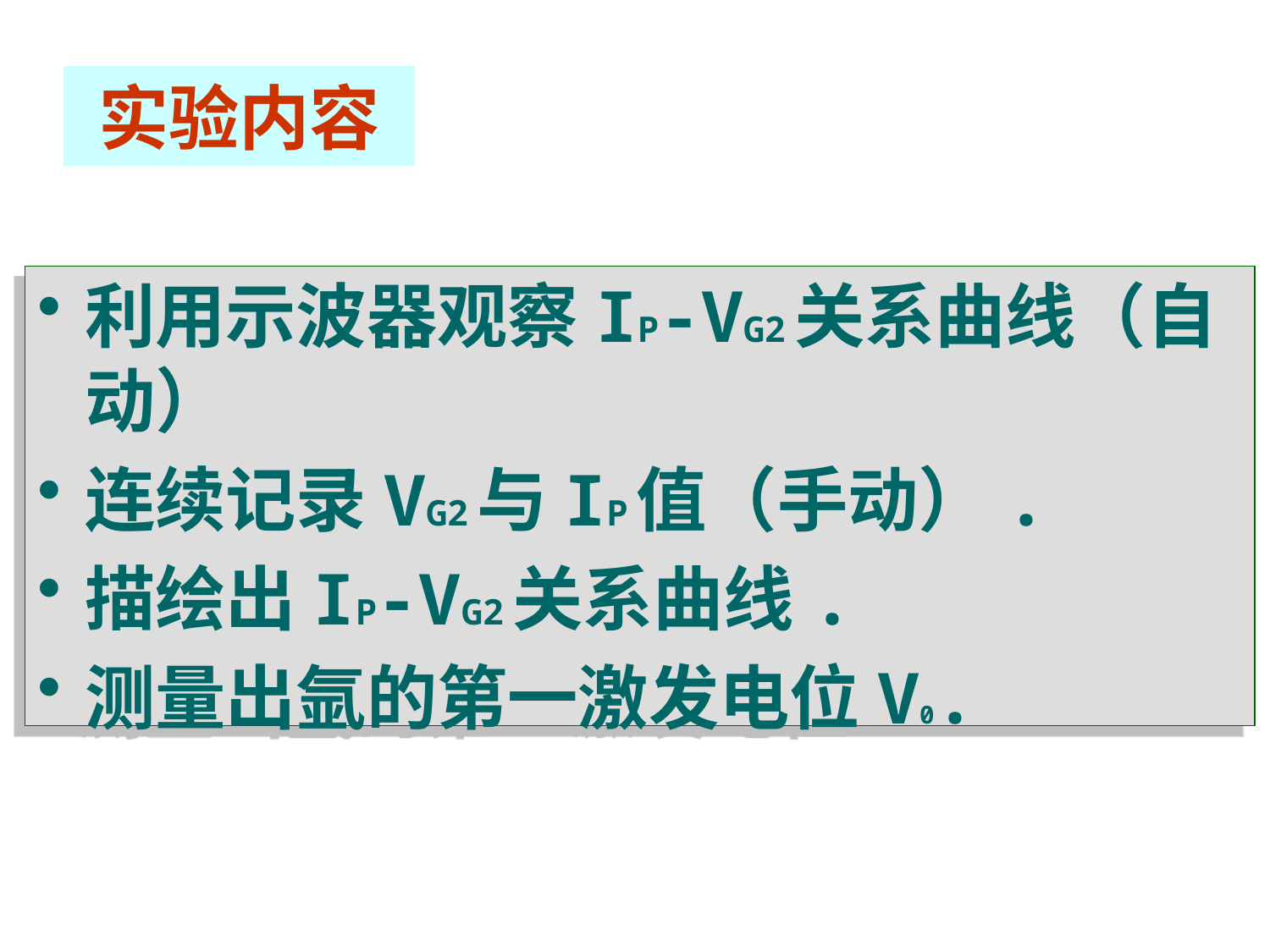

# 实验内容
利用示波器观察IP-VG2关系曲线（自动）
连续记录VG2与IP值（手动）.
描绘出IP-VG2关系曲线.
测量出氩的第一激发电位V0.